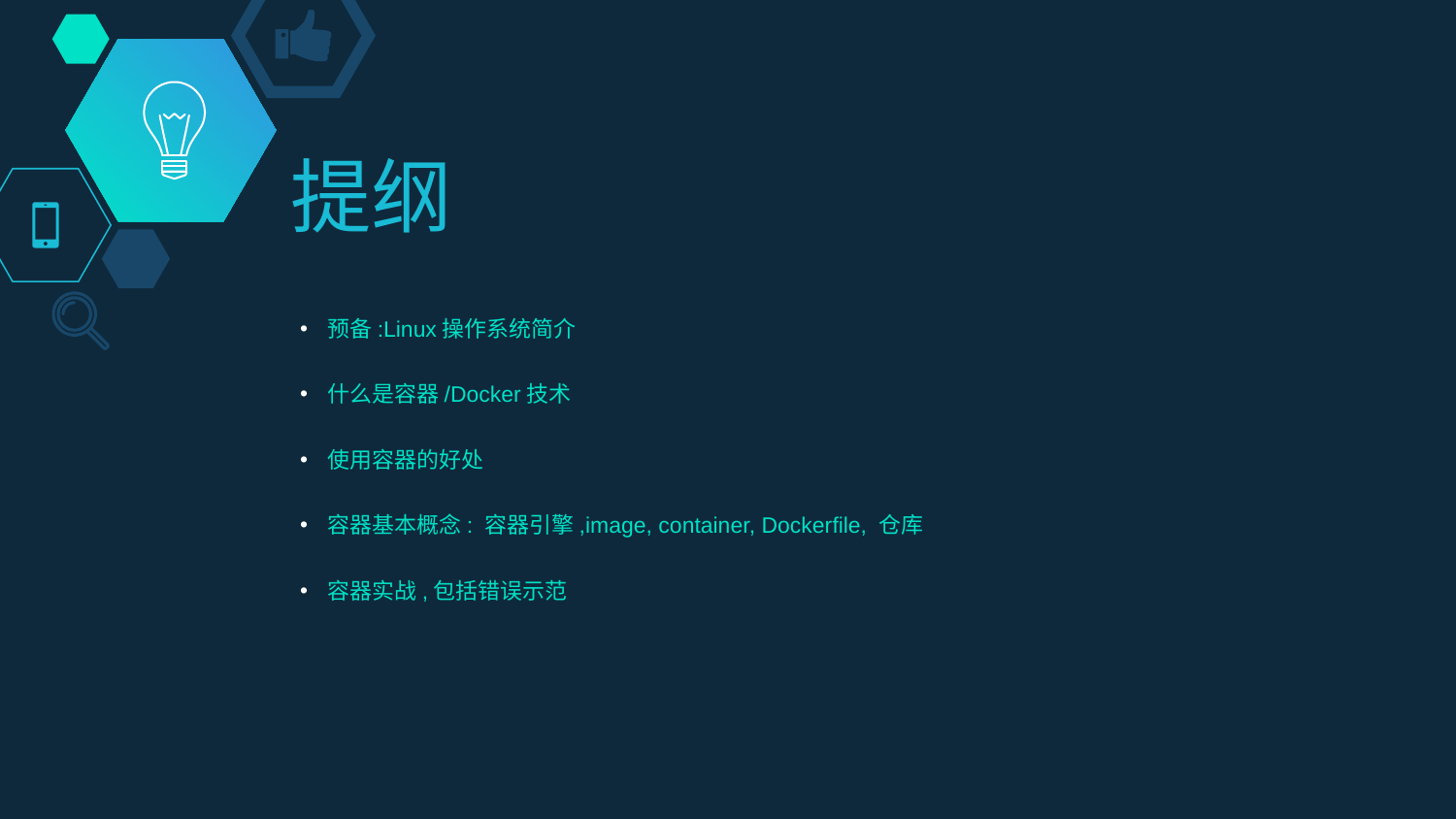

# 提纲
预备:Linux操作系统简介
什么是容器/Docker技术
使用容器的好处
容器基本概念: 容器引擎,image, container, Dockerfile, 仓库
容器实战,包括错误示范